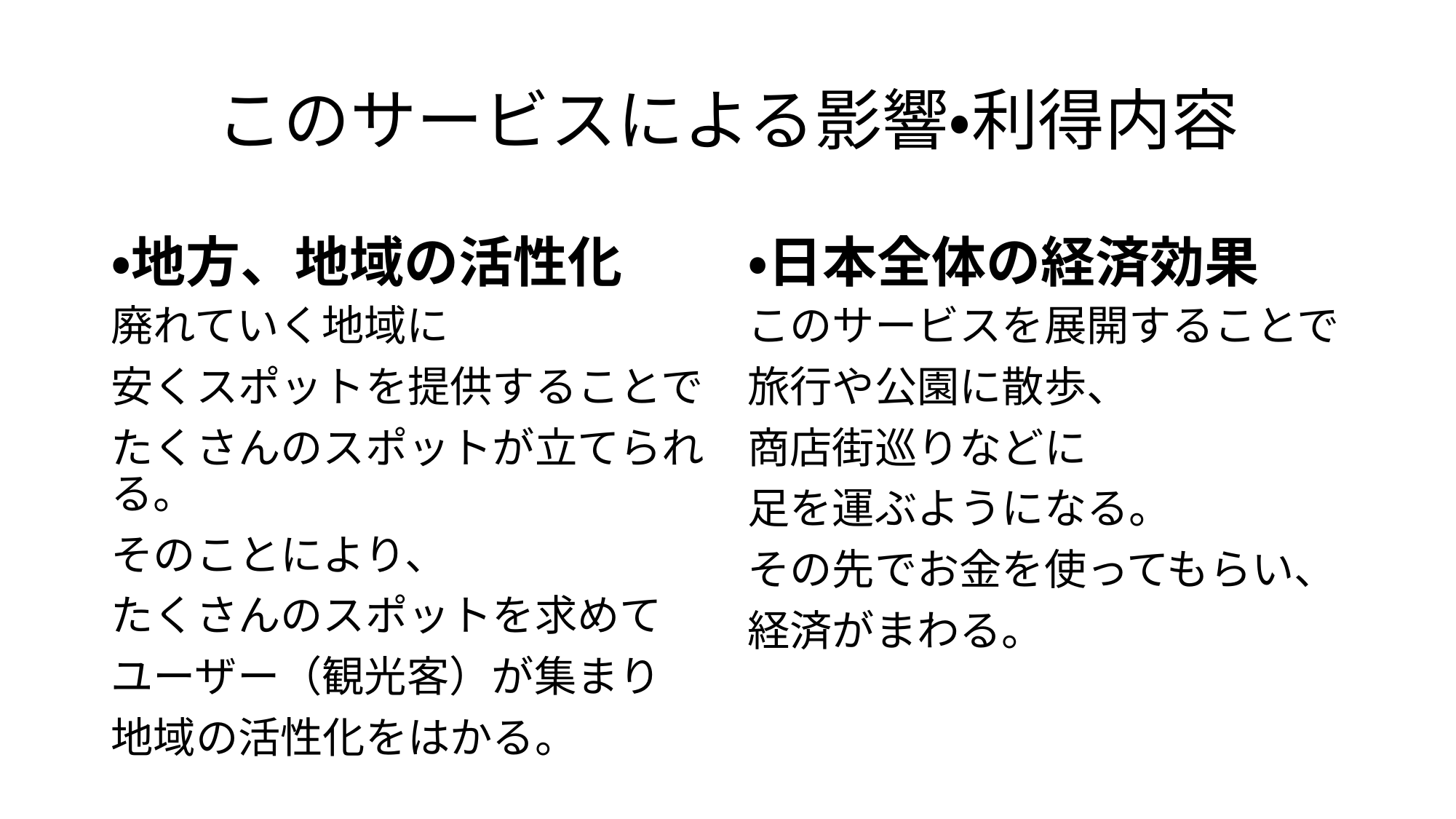

# このサービスによる影響・利得内容
・地方、地域の活性化
・日本全体の経済効果
廃れていく地域に
安くスポットを提供することで
たくさんのスポットが立てられる。
そのことにより、
たくさんのスポットを求めて
ユーザー（観光客）が集まり
地域の活性化をはかる。
このサービスを展開することで
旅行や公園に散歩、
商店街巡りなどに
足を運ぶようになる。
その先でお金を使ってもらい、
経済がまわる。